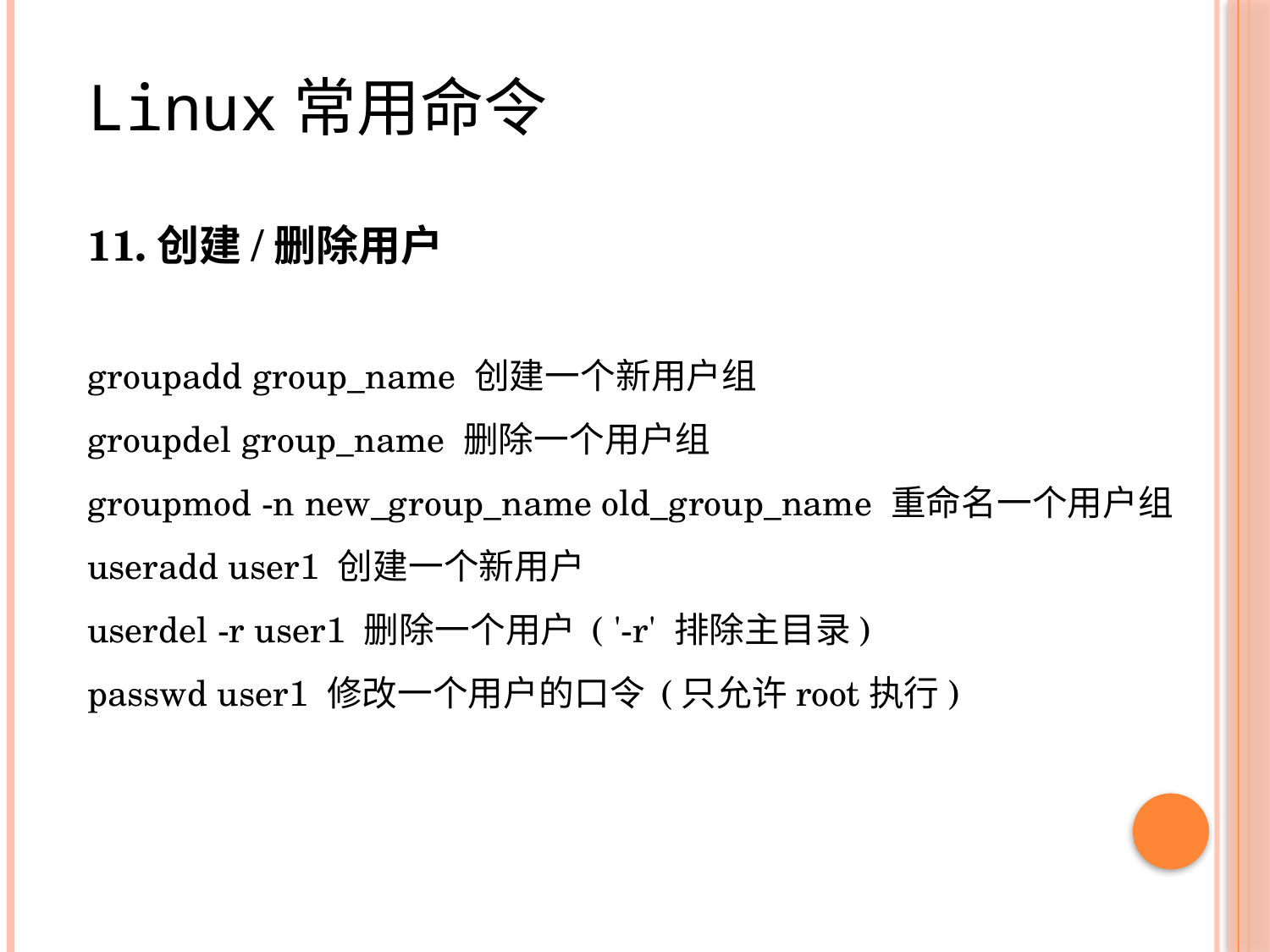

Linux常用命令

11.创建/删除用户

groupadd group_name 创建一个新用户组
groupdel group_name 删除一个用户组
groupmod -n new_group_name old_group_name 重命名一个用户组
useradd user1 创建一个新用户
userdel -r user1 删除一个用户 ( '-r' 排除主目录)
passwd user1 修改一个用户的口令 (只允许root执行)